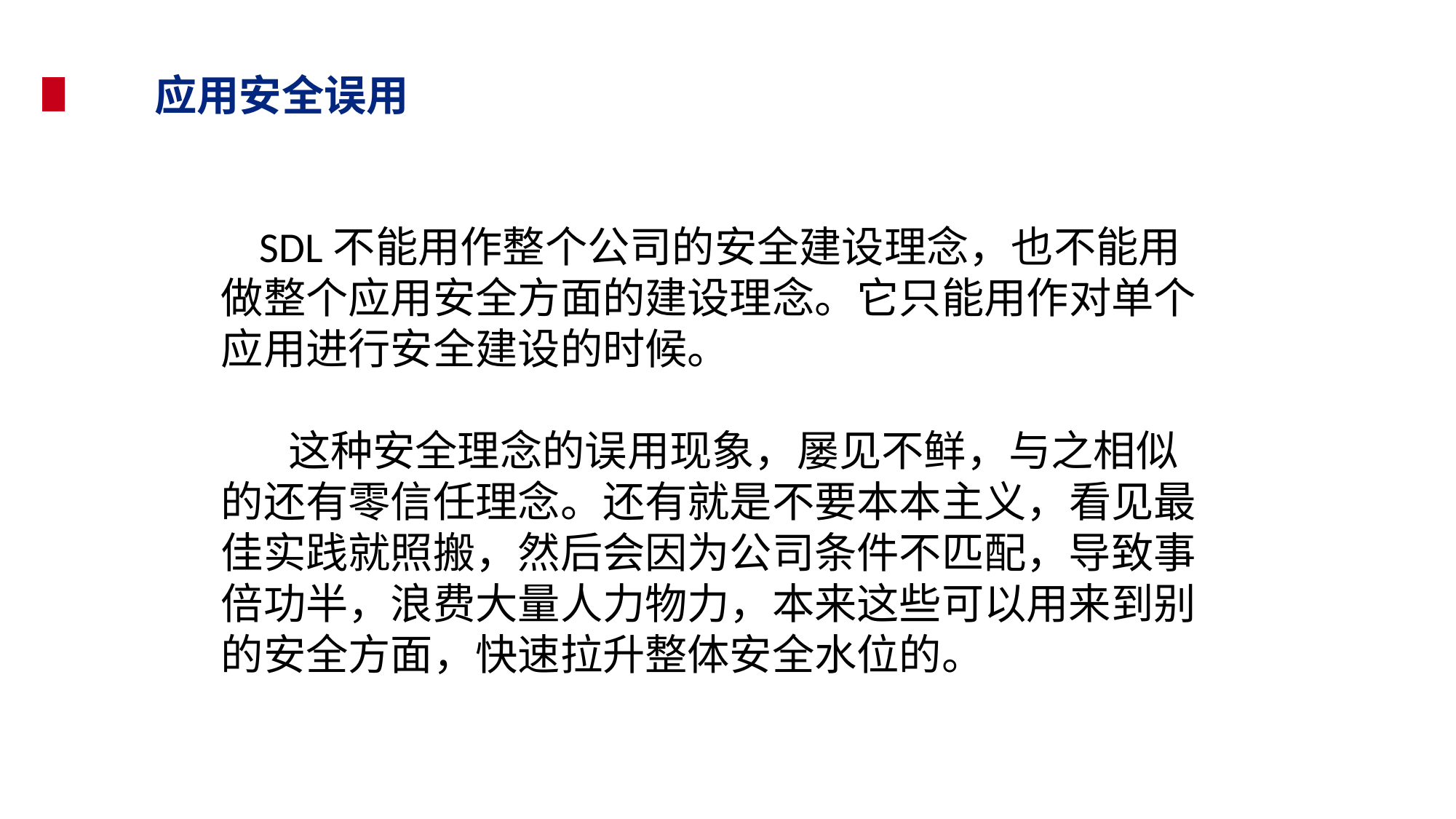

应用安全误用

    SDL不能用作整个公司的安全建设理念，也不能用做整个应用安全方面的建设理念。它只能用作对单个应用进行安全建设的时候。

      这种安全理念的误用现象，屡见不鲜，与之相似的还有零信任理念。还有就是不要本本主义，看见最佳实践就照搬，然后会因为公司条件不匹配，导致事倍功半，浪费大量人力物力，本来这些可以用来到别的安全方面，快速拉升整体安全水位的。